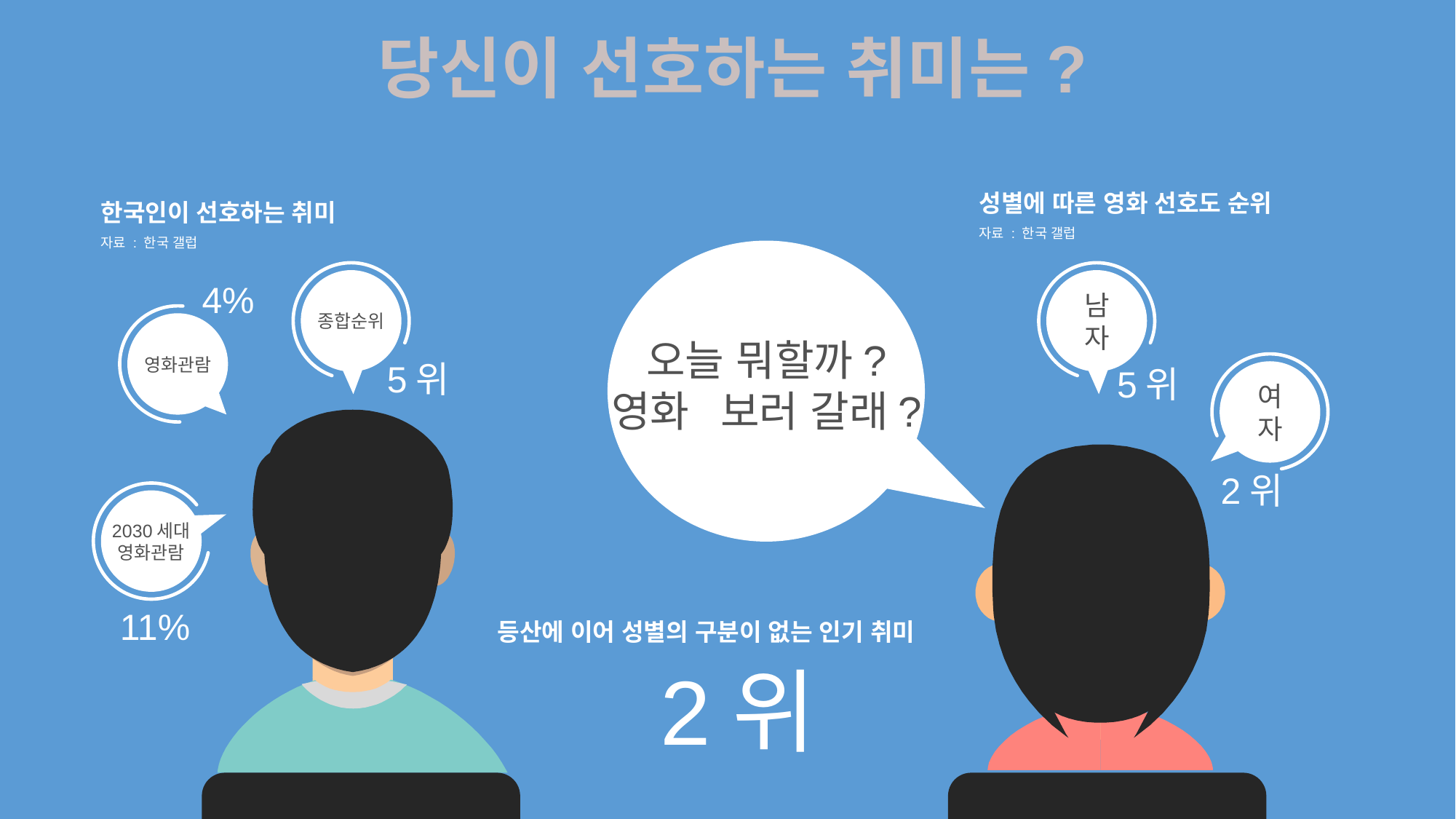

당신이 선호하는 취미는?
성별에 따른 영화 선호도 순위
자료 : 한국 갤럽
한국인이 선호하는 취미
자료 : 한국 갤럽

종합순위

남자
4%

영화관람
오늘 뭐할까?
영화 	보러 갈래?
5위

여자
5위

2위

2030세대
영화관람
등산에 이어 성별의 구분이 없는 인기 취미
11%
2위